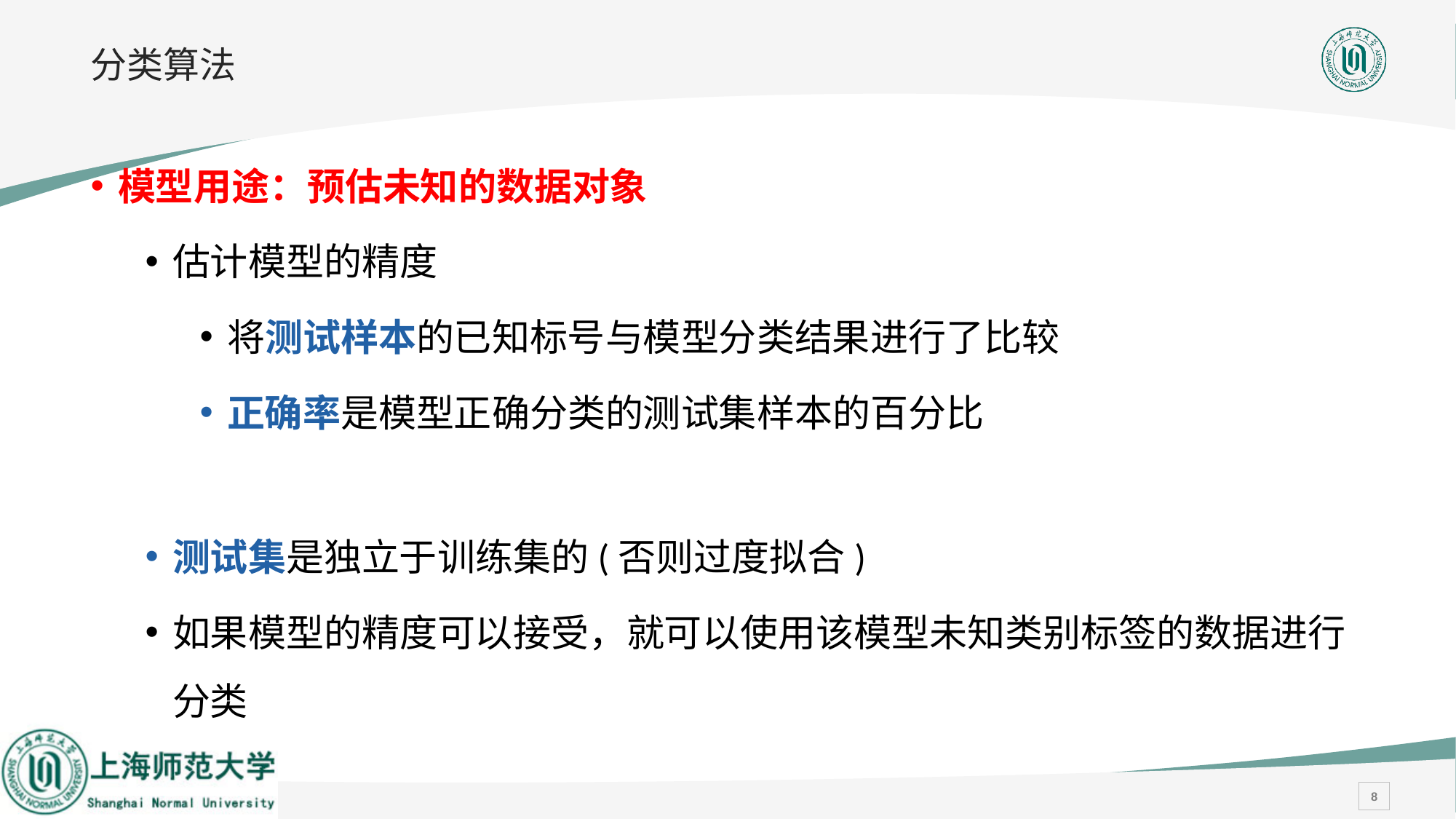

# 分类算法
模型用途：预估未知的数据对象
估计模型的精度
将测试样本的已知标号与模型分类结果进行了比较
正确率是模型正确分类的测试集样本的百分比
测试集是独立于训练集的(否则过度拟合)
如果模型的精度可以接受，就可以使用该模型未知类别标签的数据进行分类